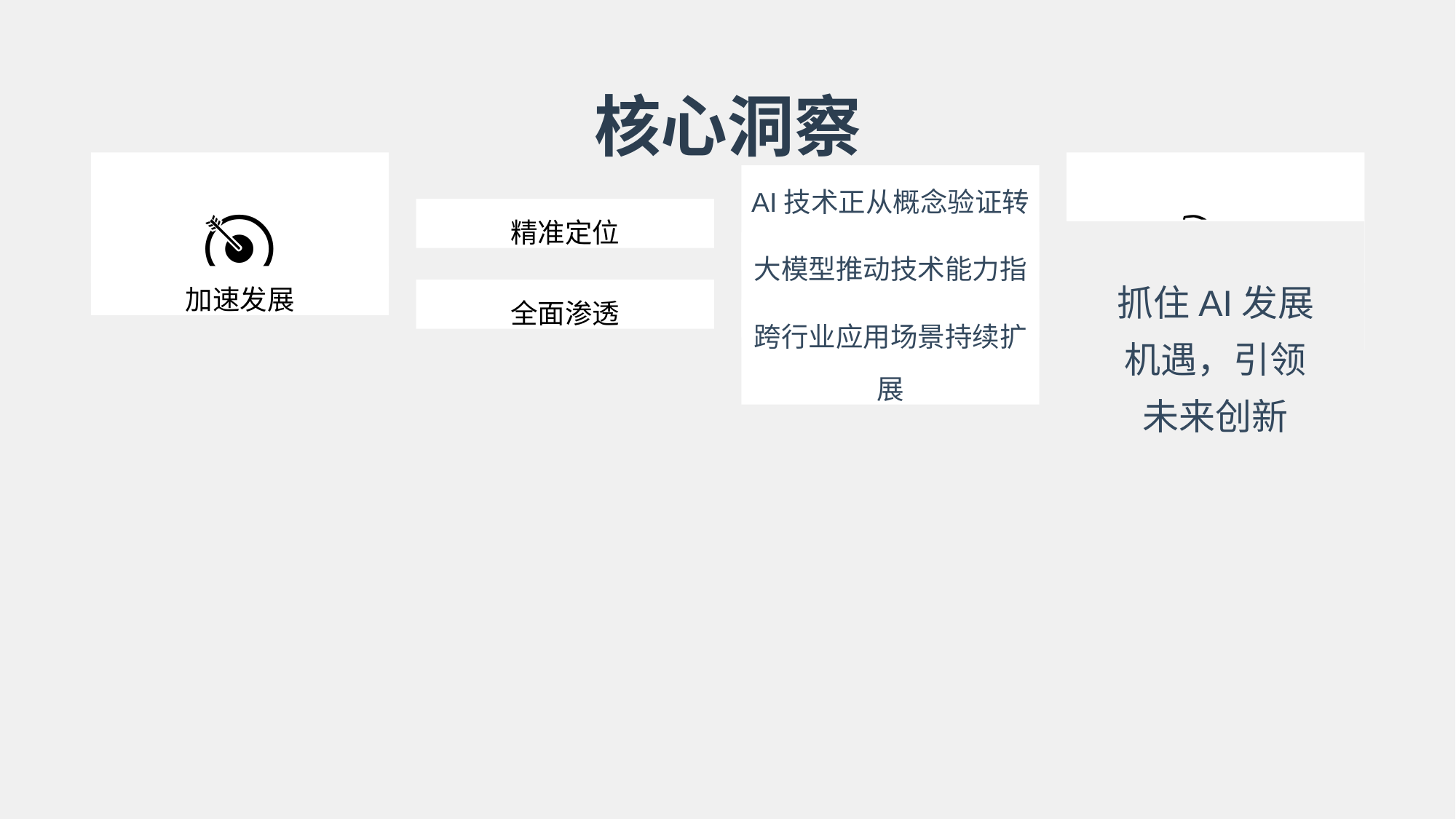

核心洞察
🎯
精准定位
AI技术正从概念验证转向产业化应用
🚀
加速发展
大模型推动技术能力指数级提升
🌐
全面渗透
跨行业应用场景持续扩展
抓住AI发展机遇，引领未来创新